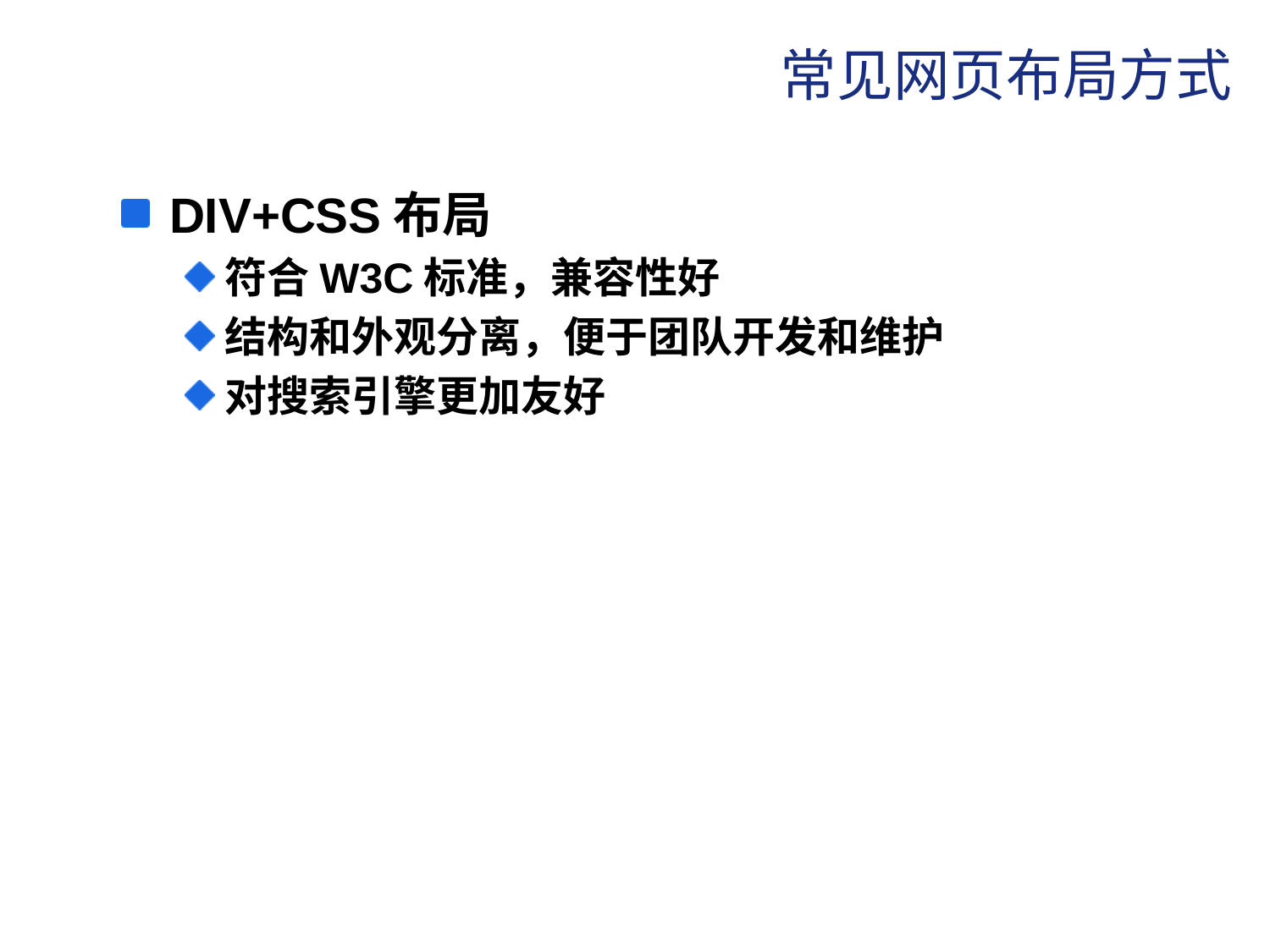

# 常见网页布局方式
DIV+CSS布局
符合W3C标准，兼容性好
结构和外观分离，便于团队开发和维护
对搜索引擎更加友好